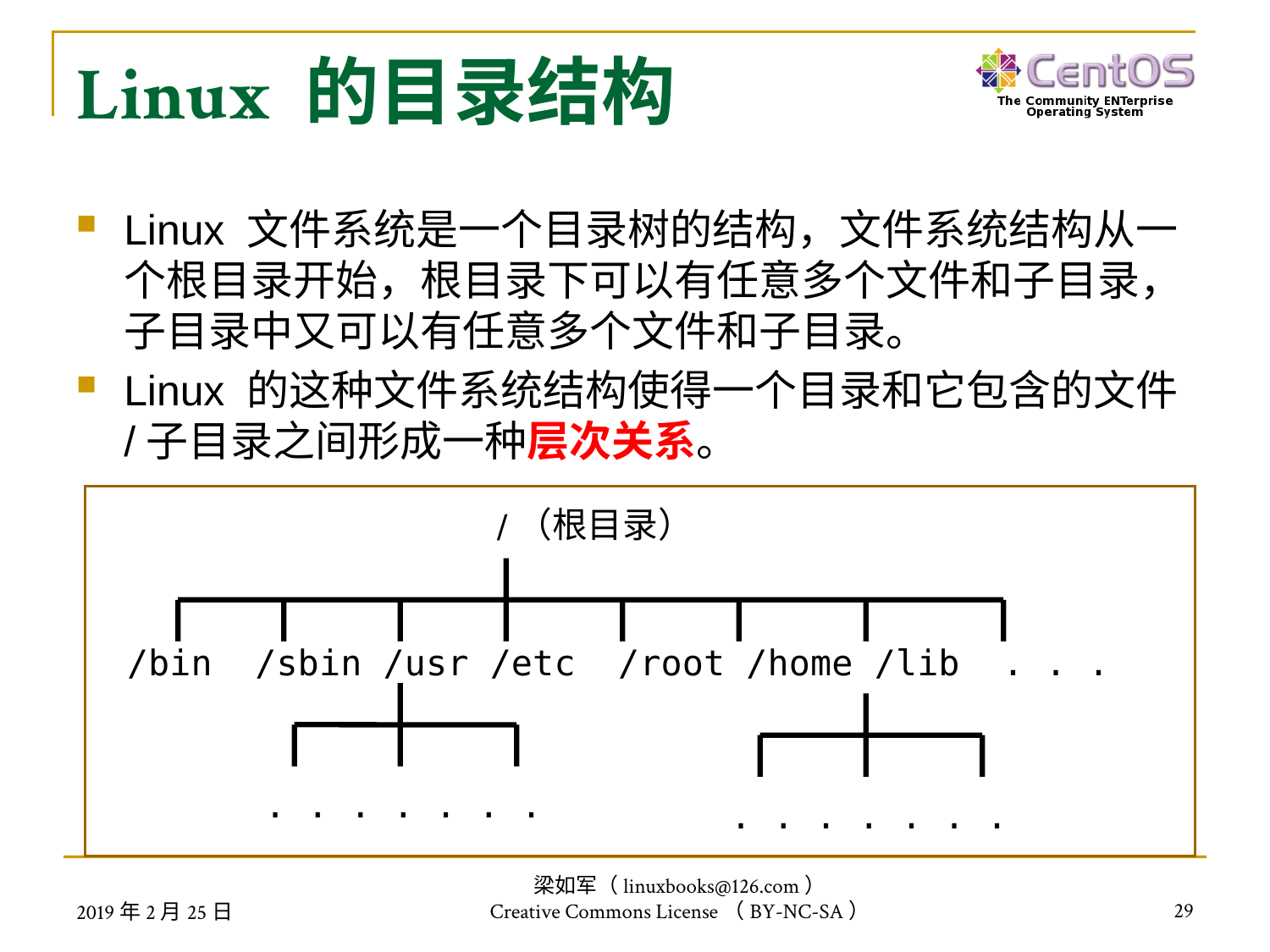

# Linux 的目录结构
Linux 文件系统是一个目录树的结构，文件系统结构从一个根目录开始，根目录下可以有任意多个文件和子目录，子目录中又可以有任意多个文件和子目录。
Linux 的这种文件系统结构使得一个目录和它包含的文件/子目录之间形成一种层次关系。

/（根目录）

/bin  /sbin /usr /etc  /root /home /lib  . . .

. . . . . . .
. . . . . . .
梁如军（linuxbooks@126.com）
Creative Commons License（BY-NC-SA）
2019年2月25日
29